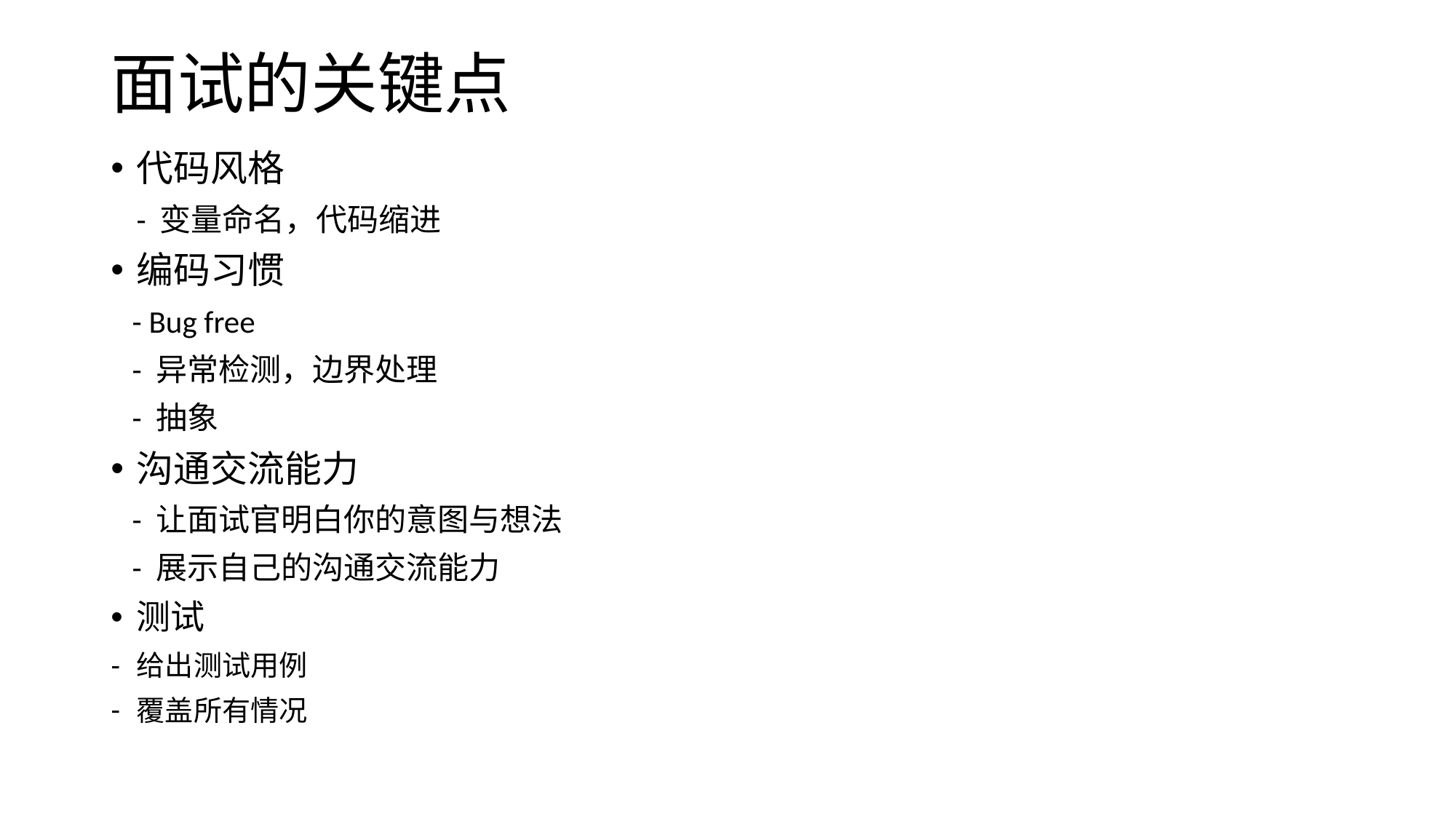

# 面试的关键点
代码风格
    - 变量命名，代码缩进
编码习惯
   - Bug free
   - 异常检测，边界处理
   - 抽象
沟通交流能力
   - 让面试官明白你的意图与想法
   - 展示自己的沟通交流能力
测试
给出测试用例
覆盖所有情况